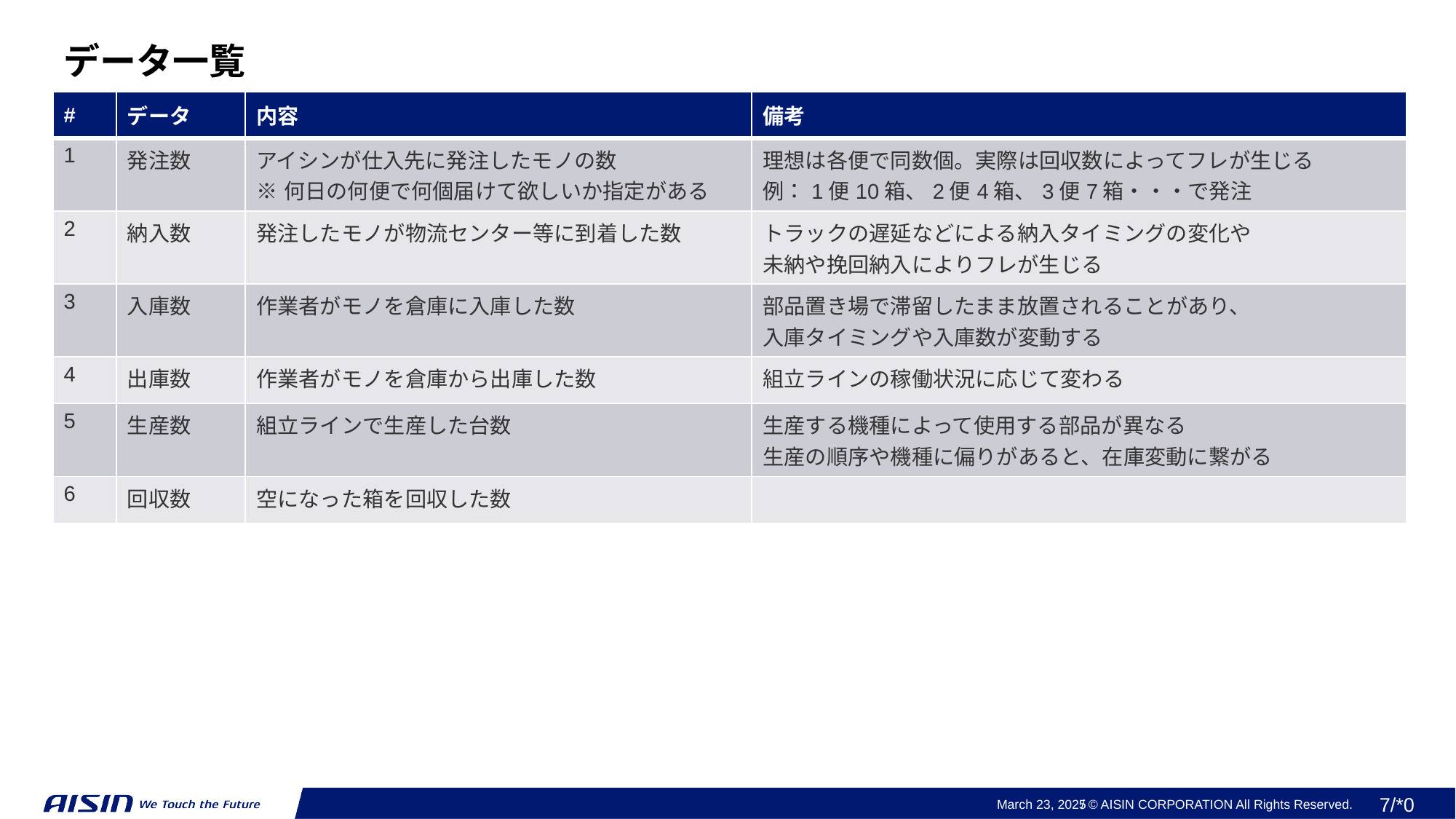

データ一覧

| # | データ | 内容 | 備考 |
| --- | --- | --- | --- |
| 1 | 発注数 | アイシンが仕入先に発注したモノの数 ※何日の何便で何個届けて欲しいか指定がある | 理想は各便で同数個。実際は回収数によってフレが生じる 例：1便10箱、2便4箱、3便7箱・・・で発注 |
| 2 | 納入数 | 発注したモノが物流センター等に到着した数 | トラックの遅延などによる納入タイミングの変化や 未納や挽回納入によりフレが生じる |
| 3 | 入庫数 | 作業者がモノを倉庫に入庫した数 | 部品置き場で滞留したまま放置されることがあり、 入庫タイミングや入庫数が変動する |
| 4 | 出庫数 | 作業者がモノを倉庫から出庫した数 | 組立ラインの稼働状況に応じて変わる |
| 5 | 生産数 | 組立ラインで生産した台数 | 生産する機種によって使用する部品が異なる 生産の順序や機種に偏りがあると、在庫変動に繋がる |
| 6 | 回収数 | 空になった箱を回収した数 |  |
March 23, 2025